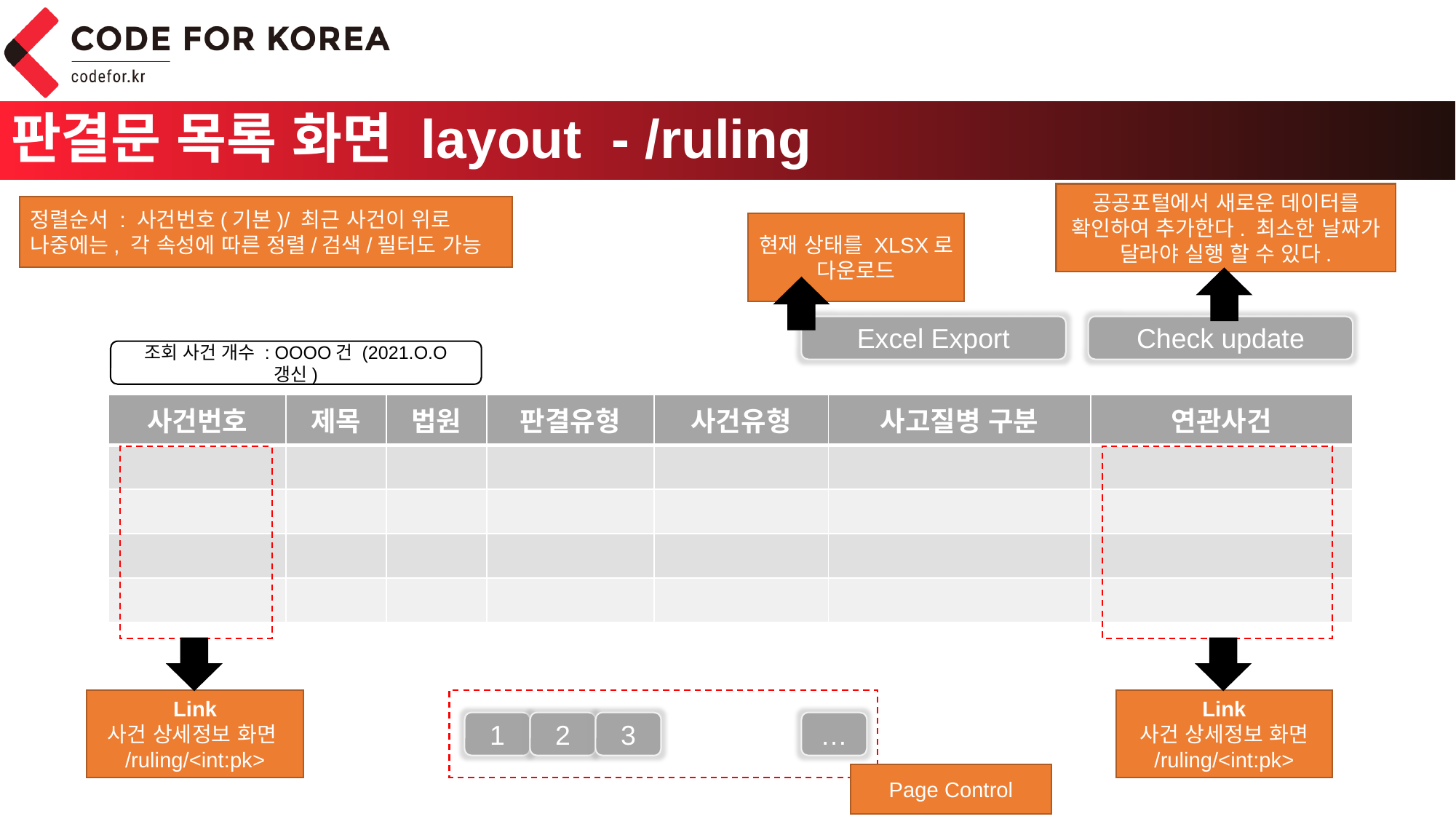

# 판결문 목록 화면 layout  - /ruling
공공포털에서 새로운 데이터를 확인하여 추가한다. 최소한 날짜가 달라야 실행 할 수 있다.
정렬순서 : 사건번호(기본)/ 최근 사건이 위로
나중에는, 각 속성에 따른 정렬/검색/필터도 가능
현재 상태를 XLSX로 다운로드

Excel Export
Check update
조회 사건 개수 : OOOO건 (2021.O.O 갱신)
| 사건번호 | 제목 | 법원 | 판결유형 | 사건유형 | 사고질병 구분 | 연관사건 |
| --- | --- | --- | --- | --- | --- | --- |
|  |  |  |  |  |  |  |
|  |  |  |  |  |  |  |
|  |  |  |  |  |  |  |
|  |  |  |  |  |  |  |

Link
사건 상세정보 화면
/ruling/<int:pk>
Link
사건 상세정보 화면
/ruling/<int:pk>
…
3
2
1
Page Control